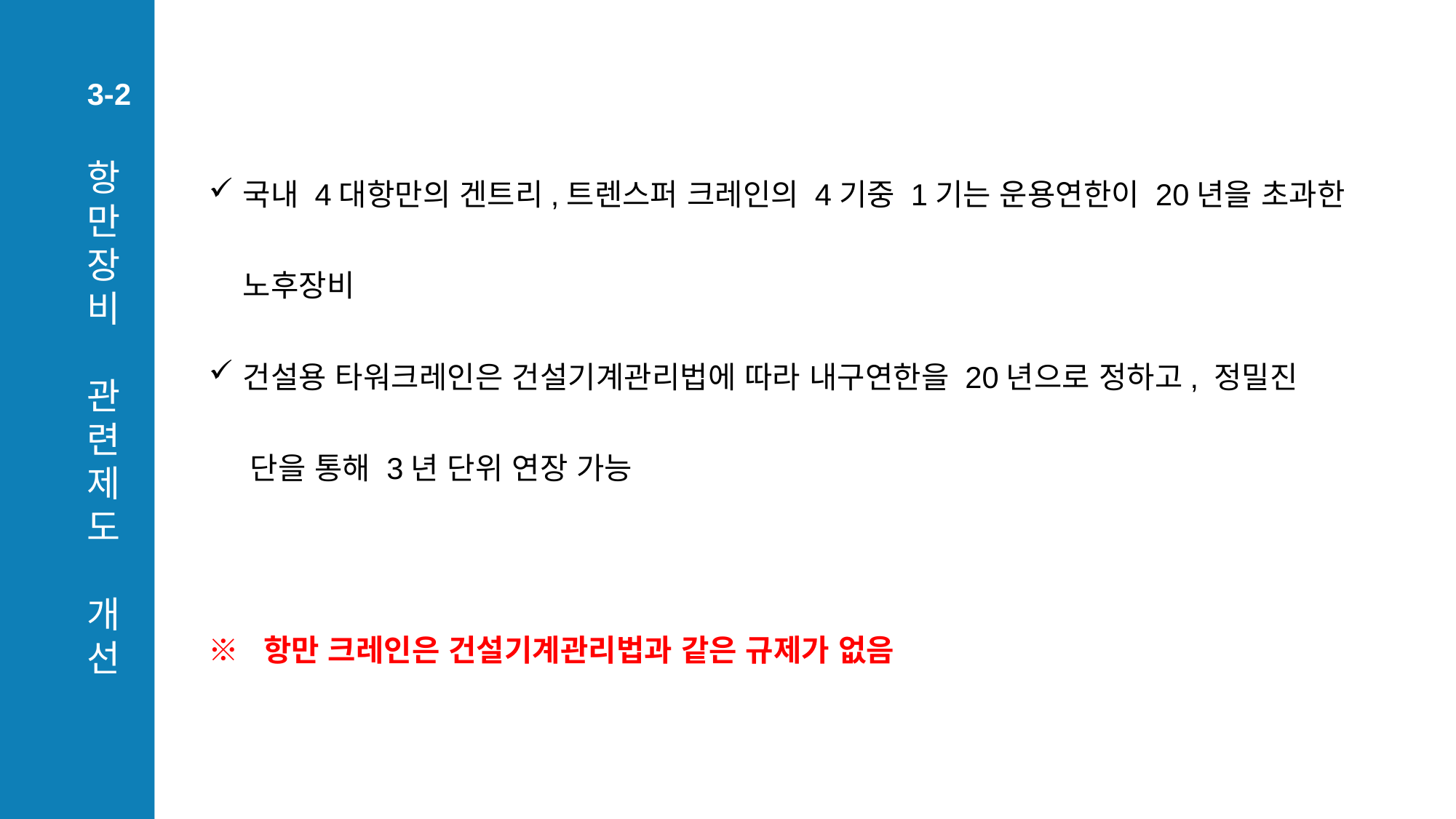

3-2
 항
만 장비

관련제도
 개선

국내 4대항만의 겐트리,트렌스퍼 크레인의 4기중 1기는 운용연한이 20년을 초과한 노후장비
건설용 타워크레인은 건설기계관리법에 따라 내구연한을 20년으로 정하고, 정밀진
    단을 통해 3년 단위 연장 가능

※  항만 크레인은 건설기계관리법과 같은 규제가 없음
Our Team Style
3-2. 항만 장비의 개선 필요성